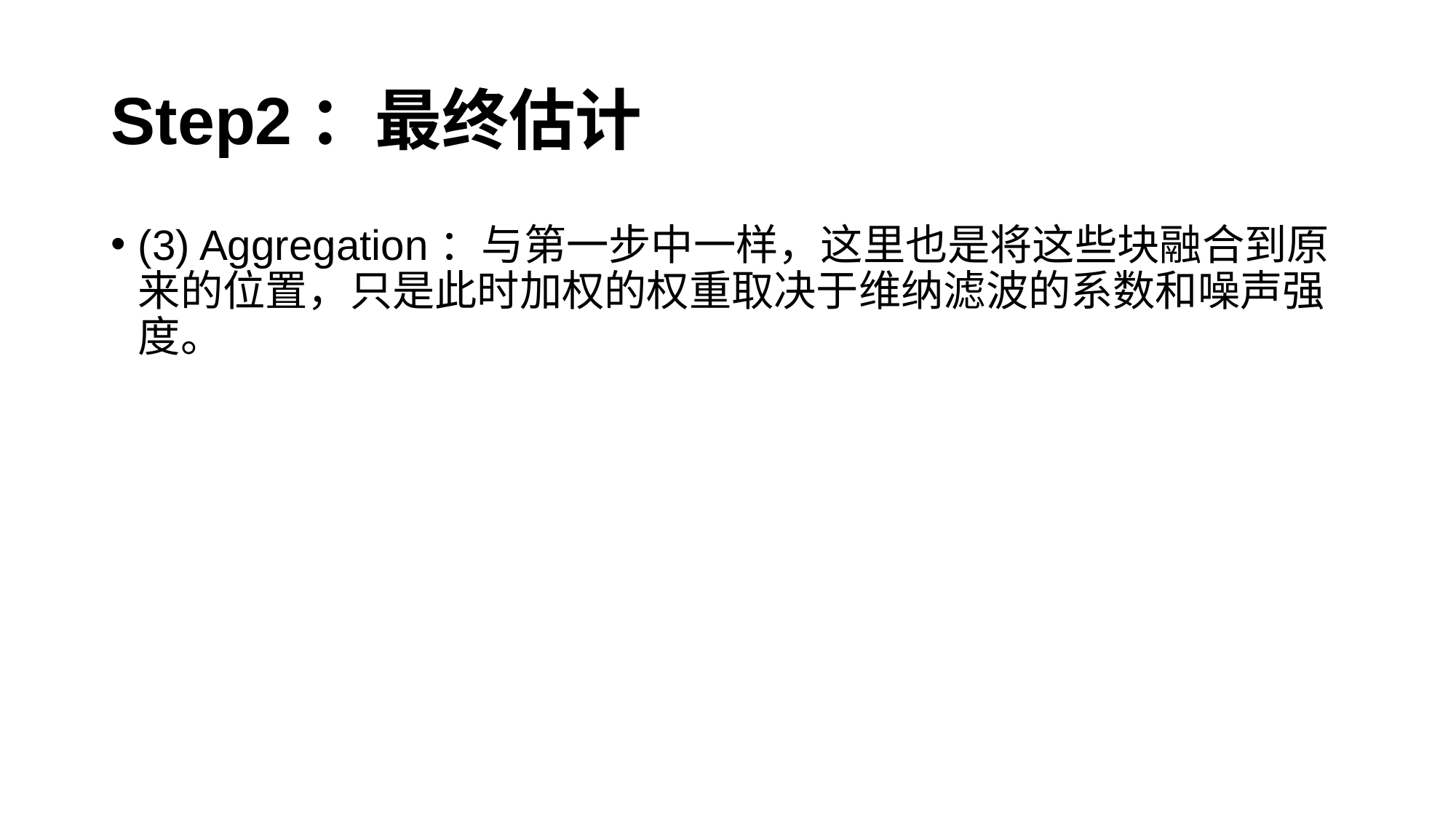

# Step2：最终估计
(3) Aggregation：与第一步中一样，这里也是将这些块融合到原来的位置，只是此时加权的权重取决于维纳滤波的系数和噪声强度。